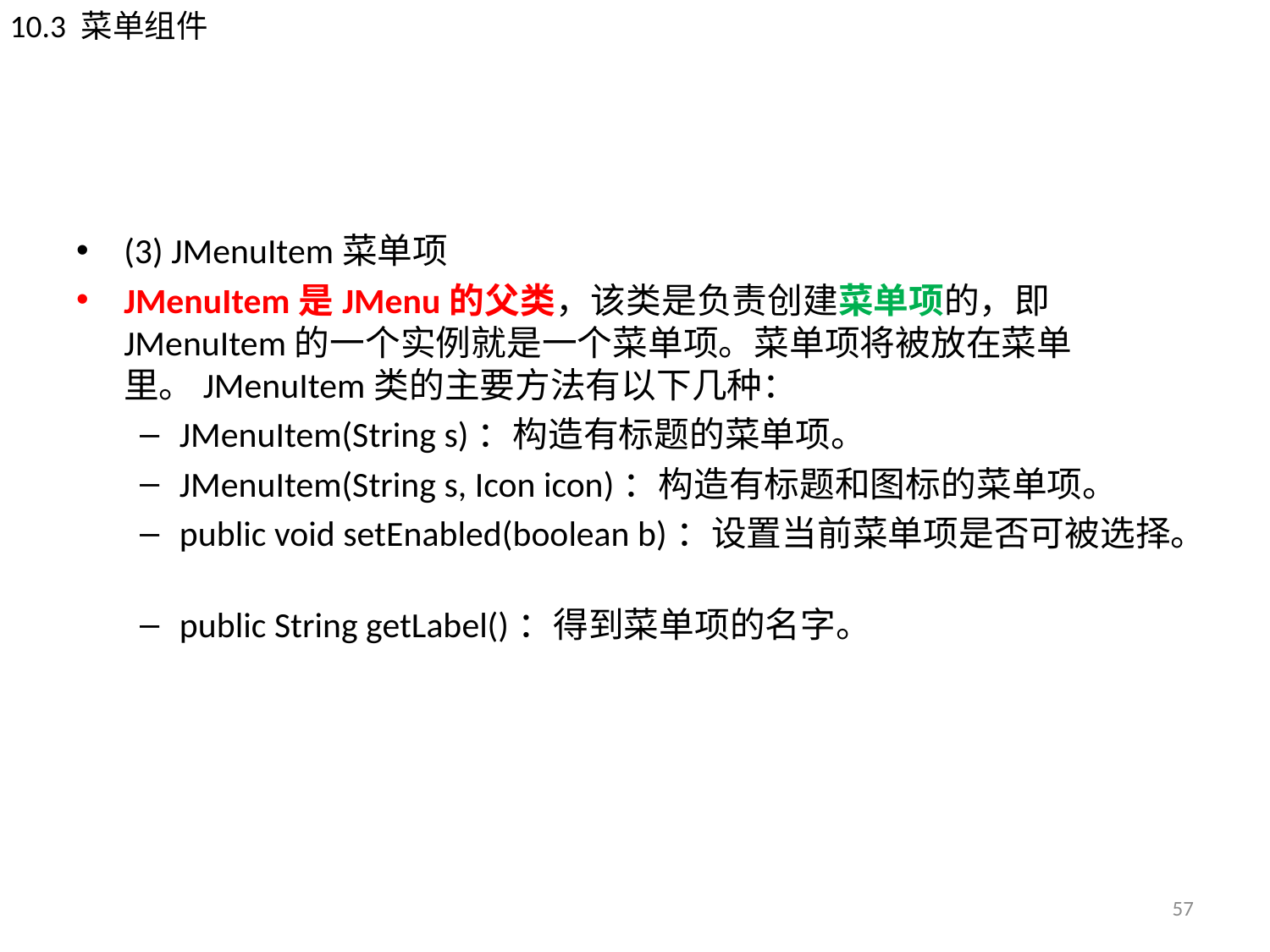

10.3 菜单组件
#
(3) JMenuItem菜单项
JMenuItem是JMenu的父类，该类是负责创建菜单项的，即JMenuItem的一个实例就是一个菜单项。菜单项将被放在菜单里。JMenuItem类的主要方法有以下几种：
JMenuItem(String s)：构造有标题的菜单项。
JMenuItem(String s, Icon icon)：构造有标题和图标的菜单项。
public void setEnabled(boolean b)：设置当前菜单项是否可被选择。
public String getLabel()：得到菜单项的名字。

57